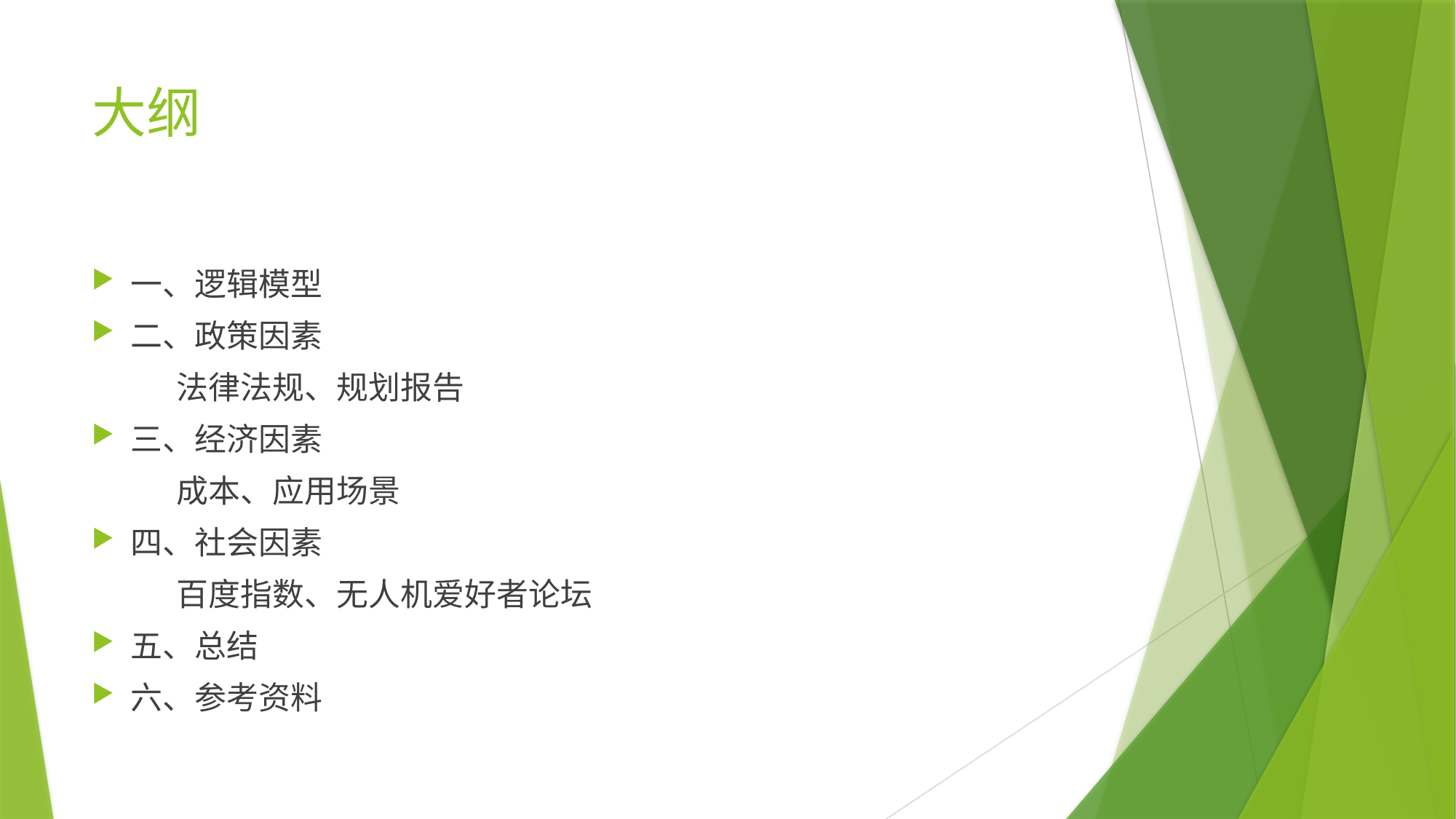

# 大纲
一、逻辑模型
二、政策因素
           法律法规、规划报告
三、经济因素
           成本、应用场景
四、社会因素
           百度指数、无人机爱好者论坛
五、总结
六、参考资料